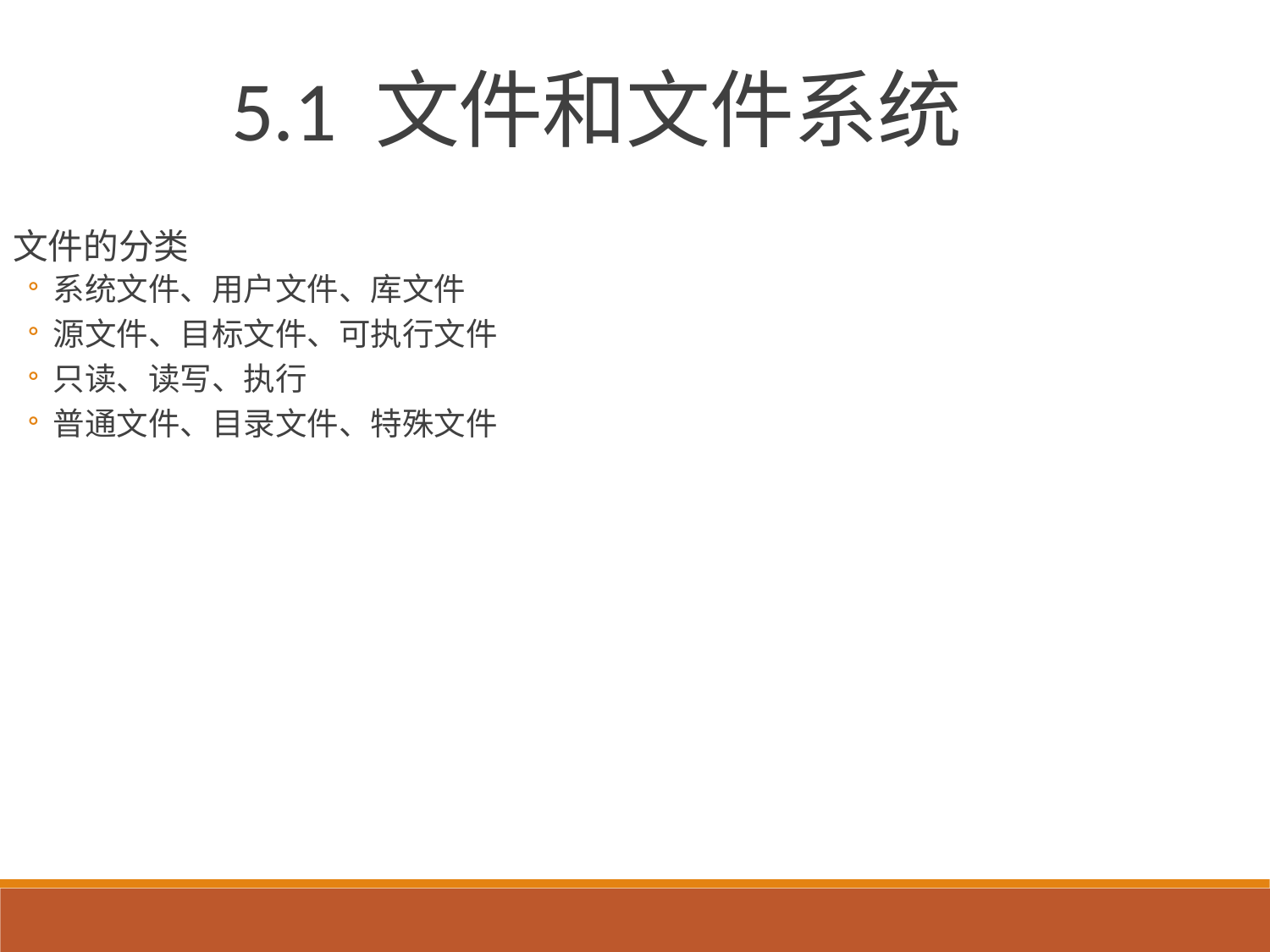

5.1 文件和文件系统
文件的分类
系统文件、用户文件、库文件
源文件、目标文件、可执行文件
只读、读写、执行
普通文件、目录文件、特殊文件